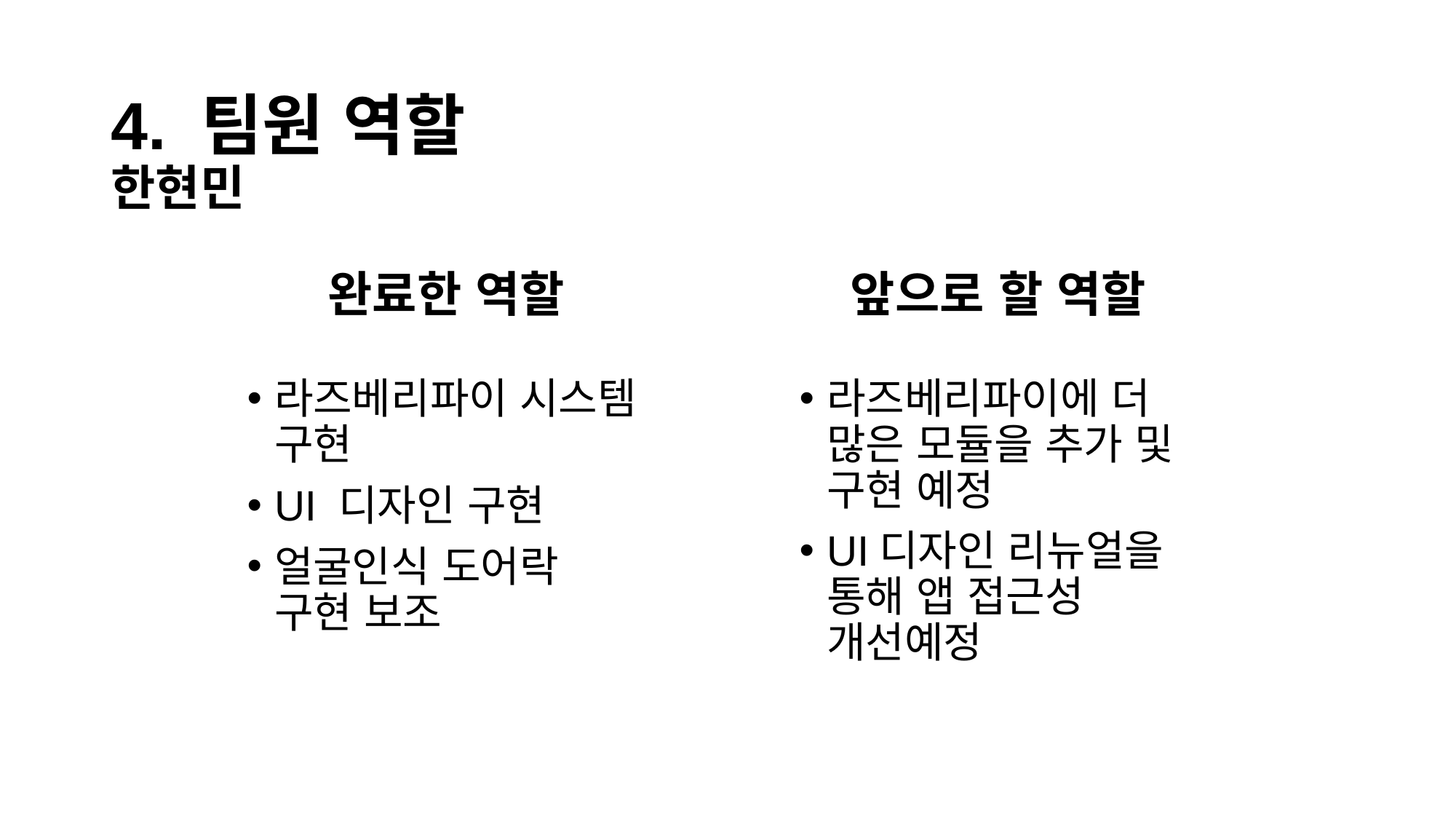

# 4. 팀원 역할 한현민
완료한 역할
앞으로 할 역할
라즈베리파이 시스템 구현
UI 디자인 구현
얼굴인식 도어락 구현 보조

라즈베리파이에 더 많은 모듈을 추가 및 구현 예정
UI디자인 리뉴얼을 통해 앱 접근성 개선예정